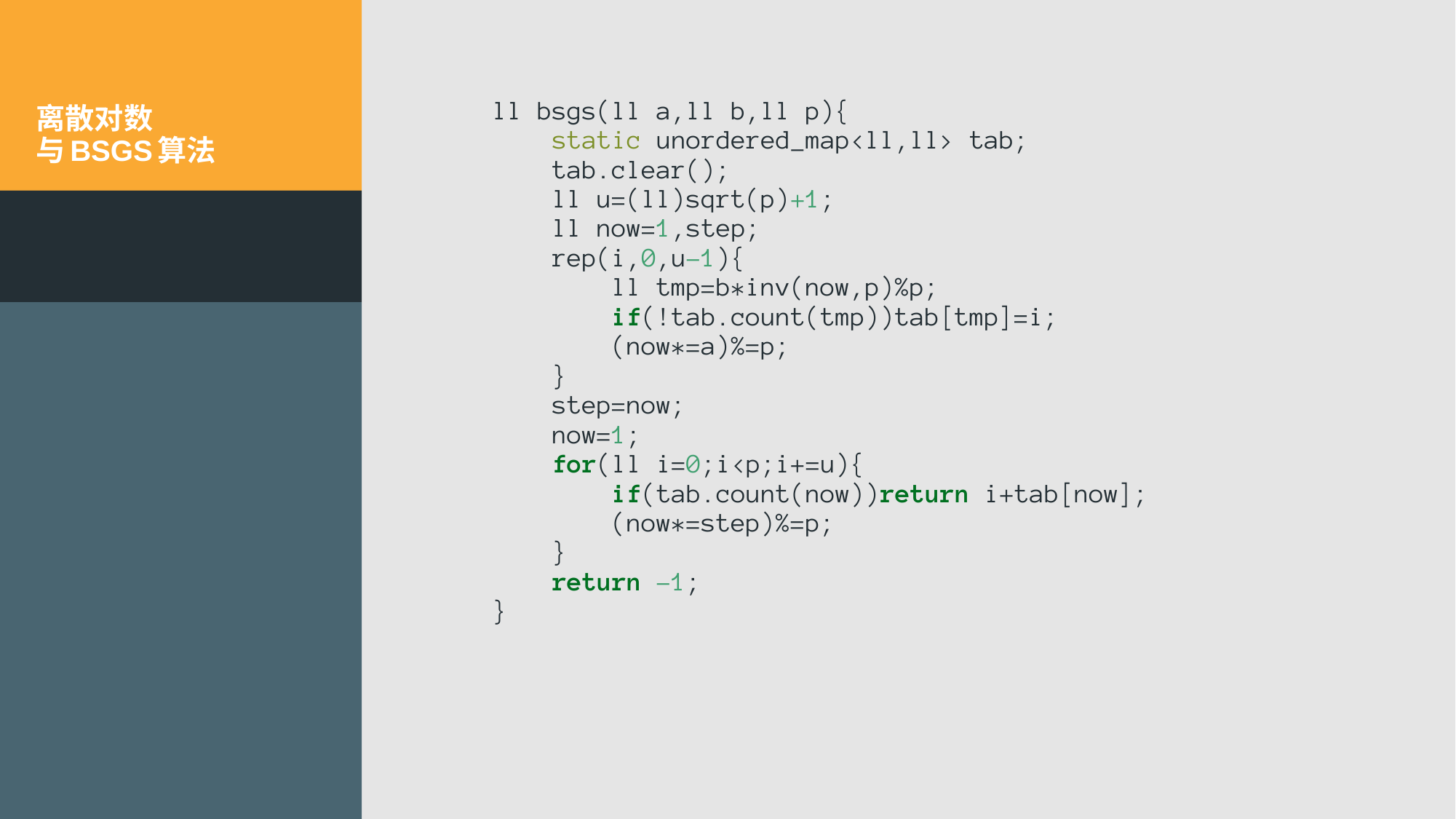

ll bsgs(ll a,ll b,ll p){
    static unordered_map<ll,ll> tab;
    tab.clear();
    ll u=(ll)sqrt(p)+1;
    ll now=1,step;
    rep(i,0,u-1){
        ll tmp=b*inv(now,p)%p;
        if(!tab.count(tmp))tab[tmp]=i;
        (now*=a)%=p;
    }
    step=now;
    now=1;
    for(ll i=0;i<p;i+=u){
        if(tab.count(now))return i+tab[now];
        (now*=step)%=p;
    }
    return -1;
}
# 离散对数 与BSGS算法